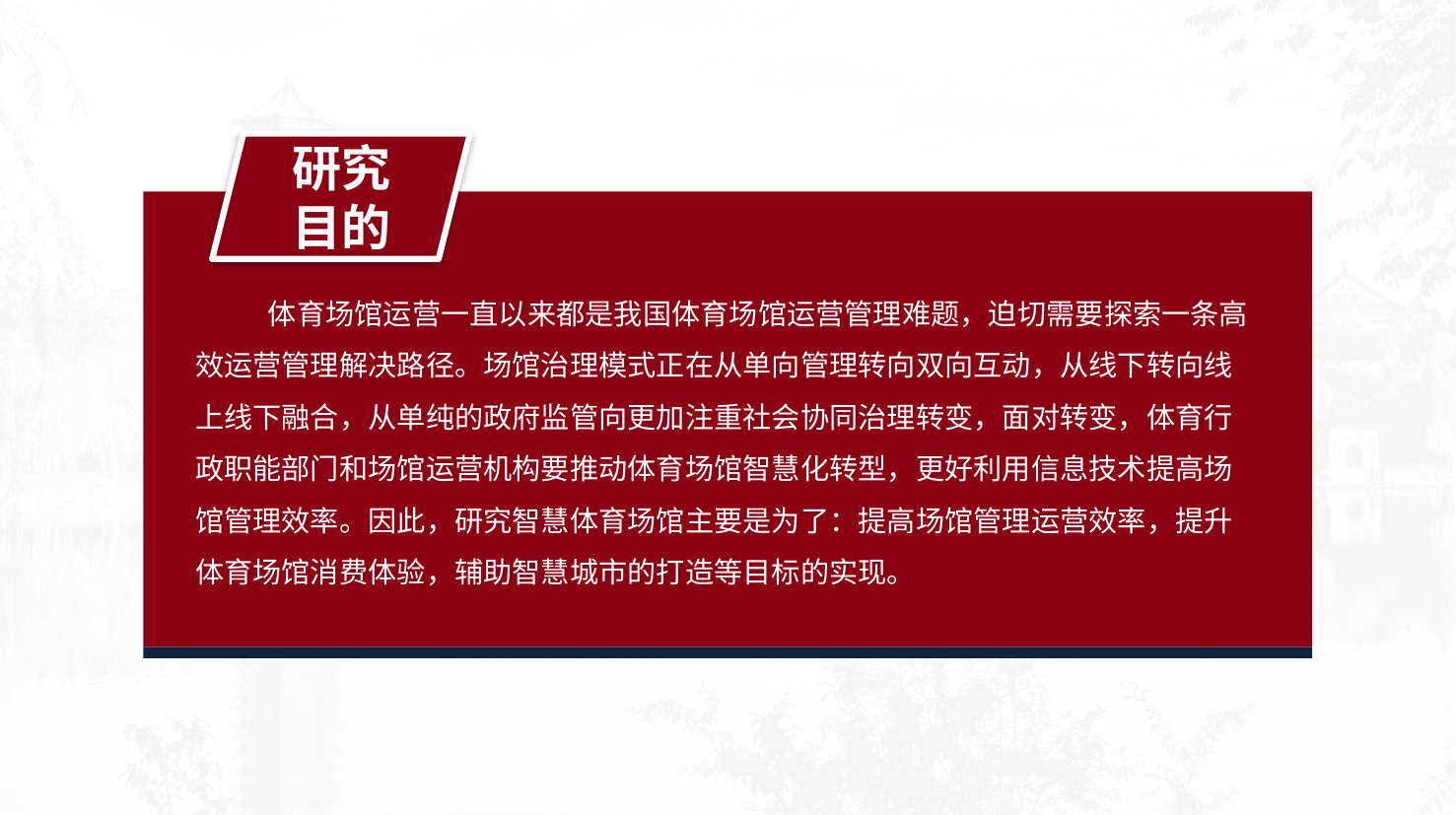

研究目的

体育场馆运营一直以来都是我国体育场馆运营管理难题，迫切需要探索一条高效运营管理解决路径。场馆治理模式正在从单向管理转向双向互动，从线下转向线上线下融合，从单纯的政府监管向更加注重社会协同治理转变，面对转变，体育行政职能部门和场馆运营机构要推动体育场馆智慧化转型，更好利用信息技术提高场馆管理效率。因此，研究智慧体育场馆主要是为了：提高场馆管理运营效率，提升体育场馆消费体验，辅助智慧城市的打造等目标的实现。